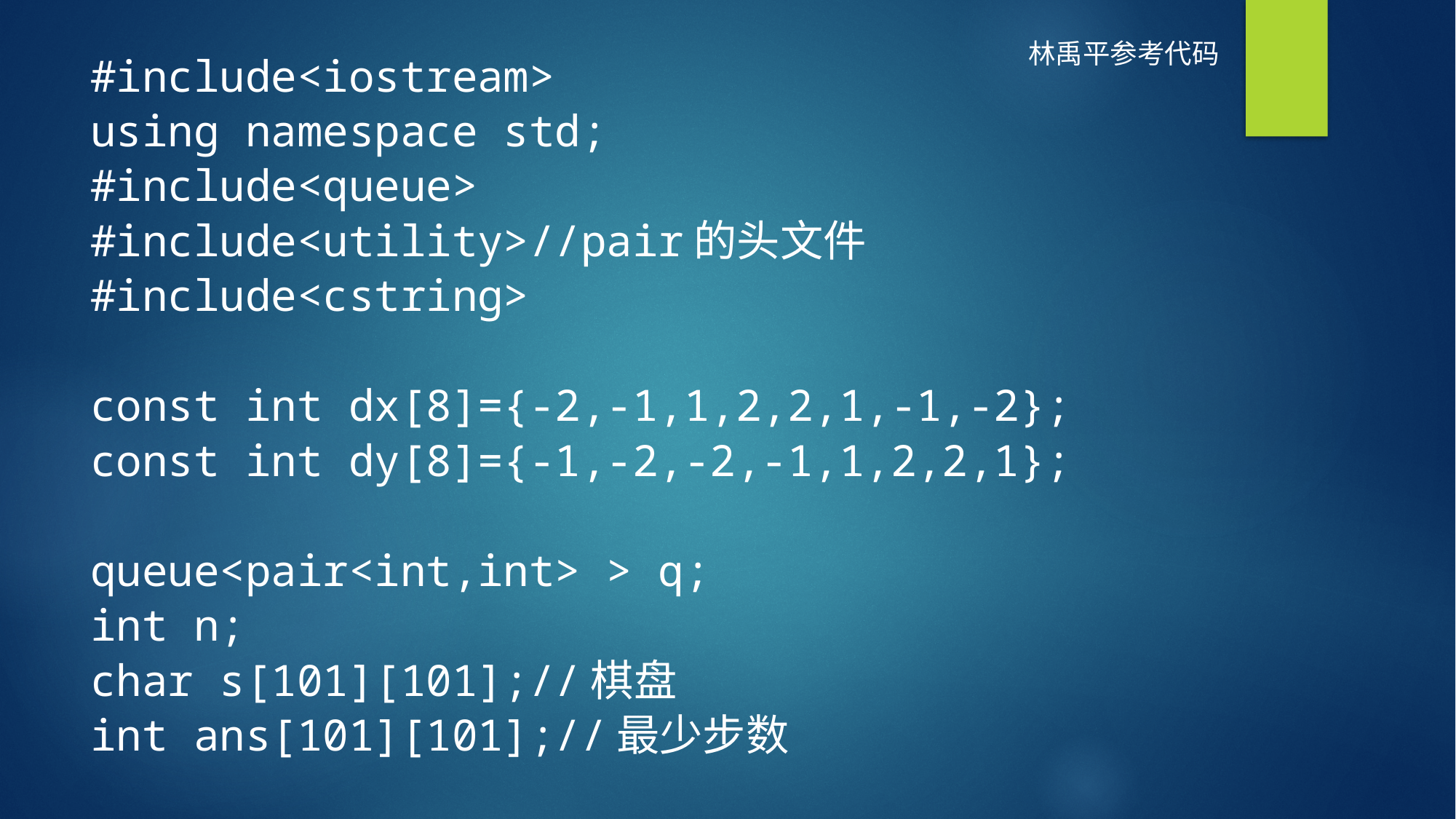

林禹平参考代码
#include<iostream>
using namespace std;
#include<queue>
#include<utility>//pair的头文件
#include<cstring>

const int dx[8]={-2,-1,1,2,2,1,-1,-2};
const int dy[8]={-1,-2,-2,-1,1,2,2,1};

queue<pair<int,int> > q;
int n;
char s[101][101];//棋盘
int ans[101][101];//最少步数